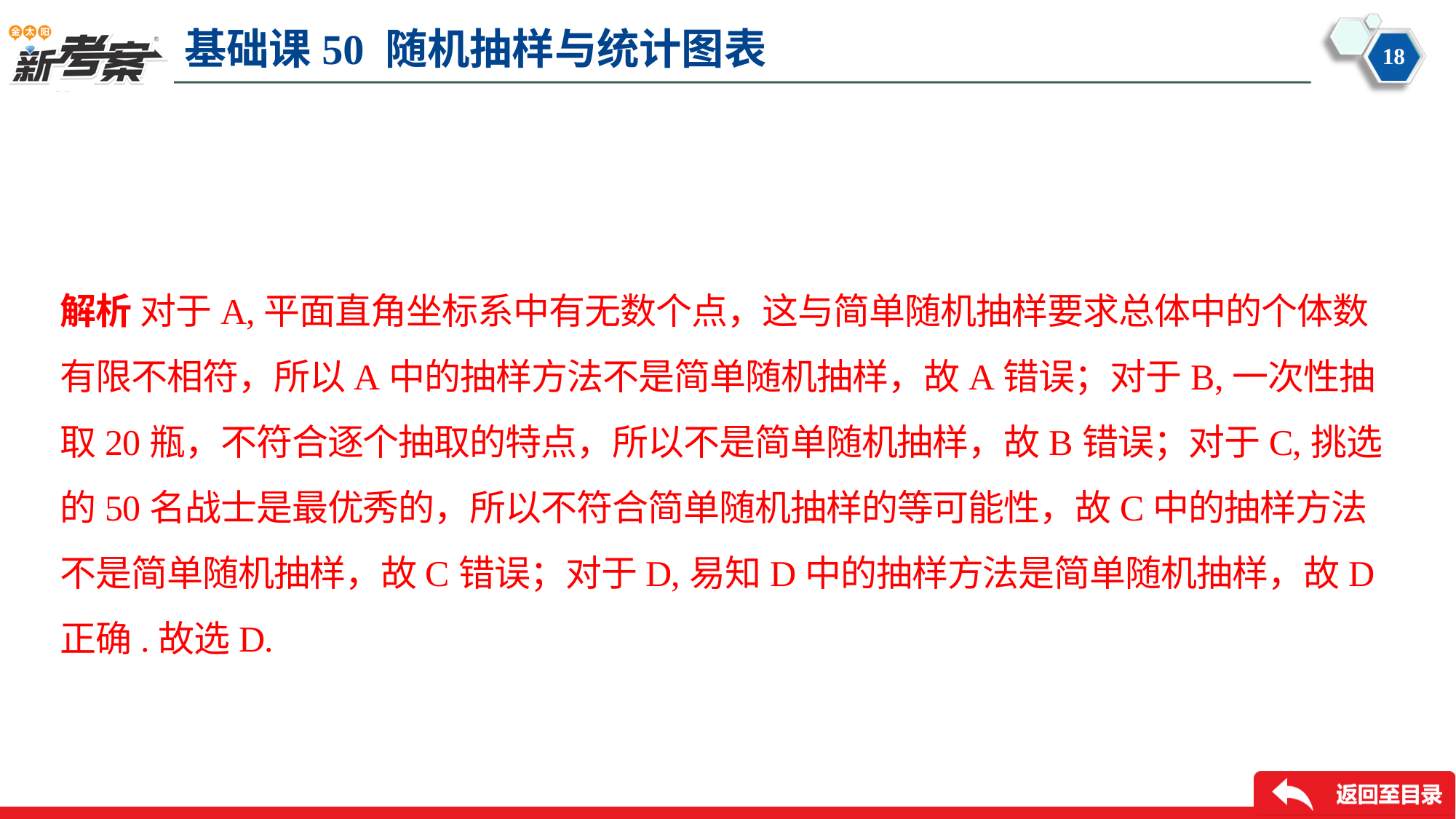

解析 对于A,平面直角坐标系中有无数个点，这与简单随机抽样要求总体中的个体数有限不相符，所以A中的抽样方法不是简单随机抽样，故A错误；对于B,一次性抽取20瓶，不符合逐个抽取的特点，所以不是简单随机抽样，故B错误；对于C,挑选的50名战士是最优秀的，所以不符合简单随机抽样的等可能性，故C中的抽样方法不是简单随机抽样，故C错误；对于D,易知D中的抽样方法是简单随机抽样，故D正确.故选D.